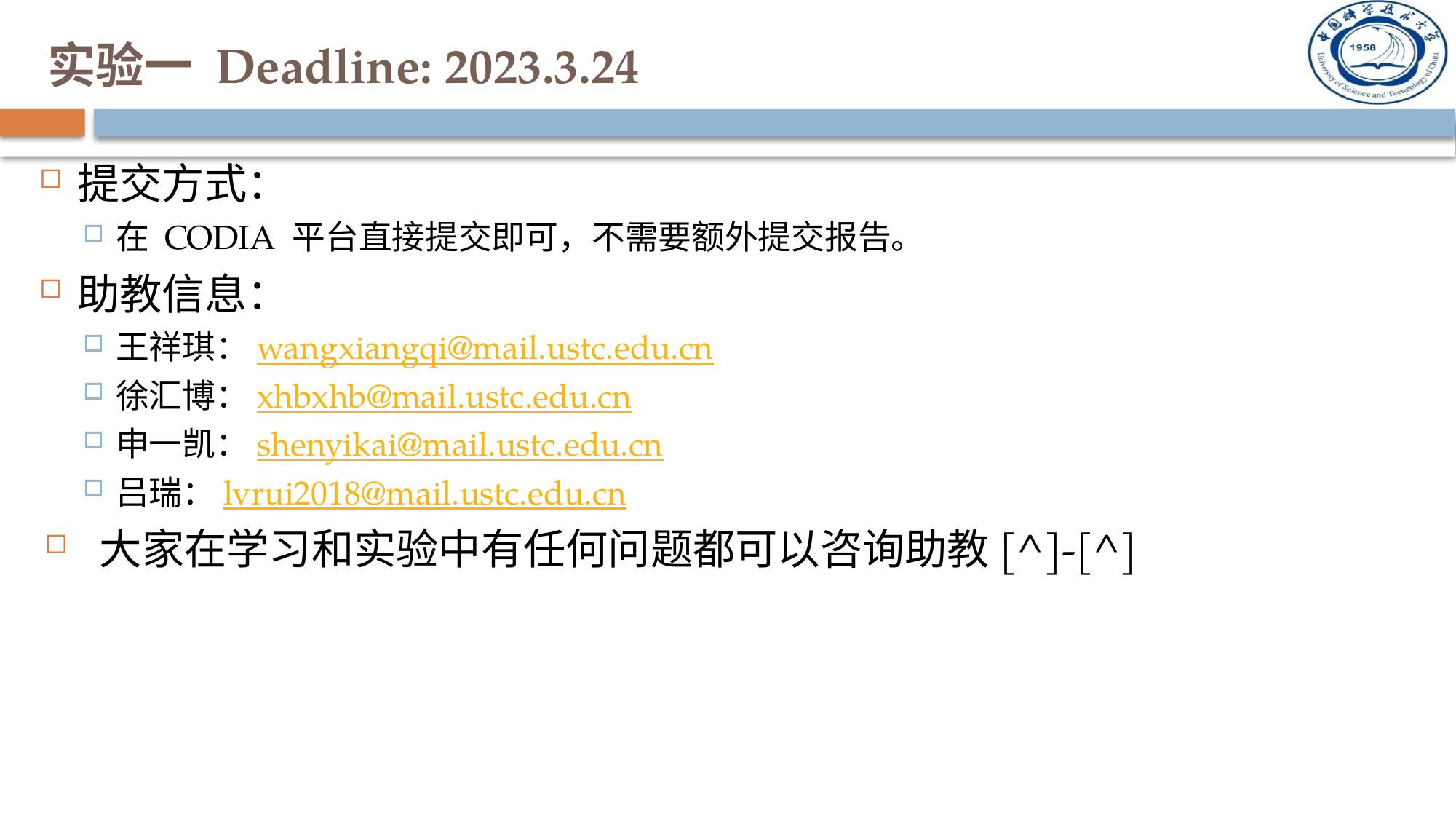

# 实验一 Deadline: 2023.3.24
提交方式：
在 CODIA 平台直接提交即可，不需要额外提交报告。
助教信息：
王祥琪：wangxiangqi@mail.ustc.edu.cn
徐汇博：xhbxhb@mail.ustc.edu.cn
申一凯：shenyikai@mail.ustc.edu.cn
吕瑞：lvrui2018@mail.ustc.edu.cn
大家在学习和实验中有任何问题都可以咨询助教[^]-[^]